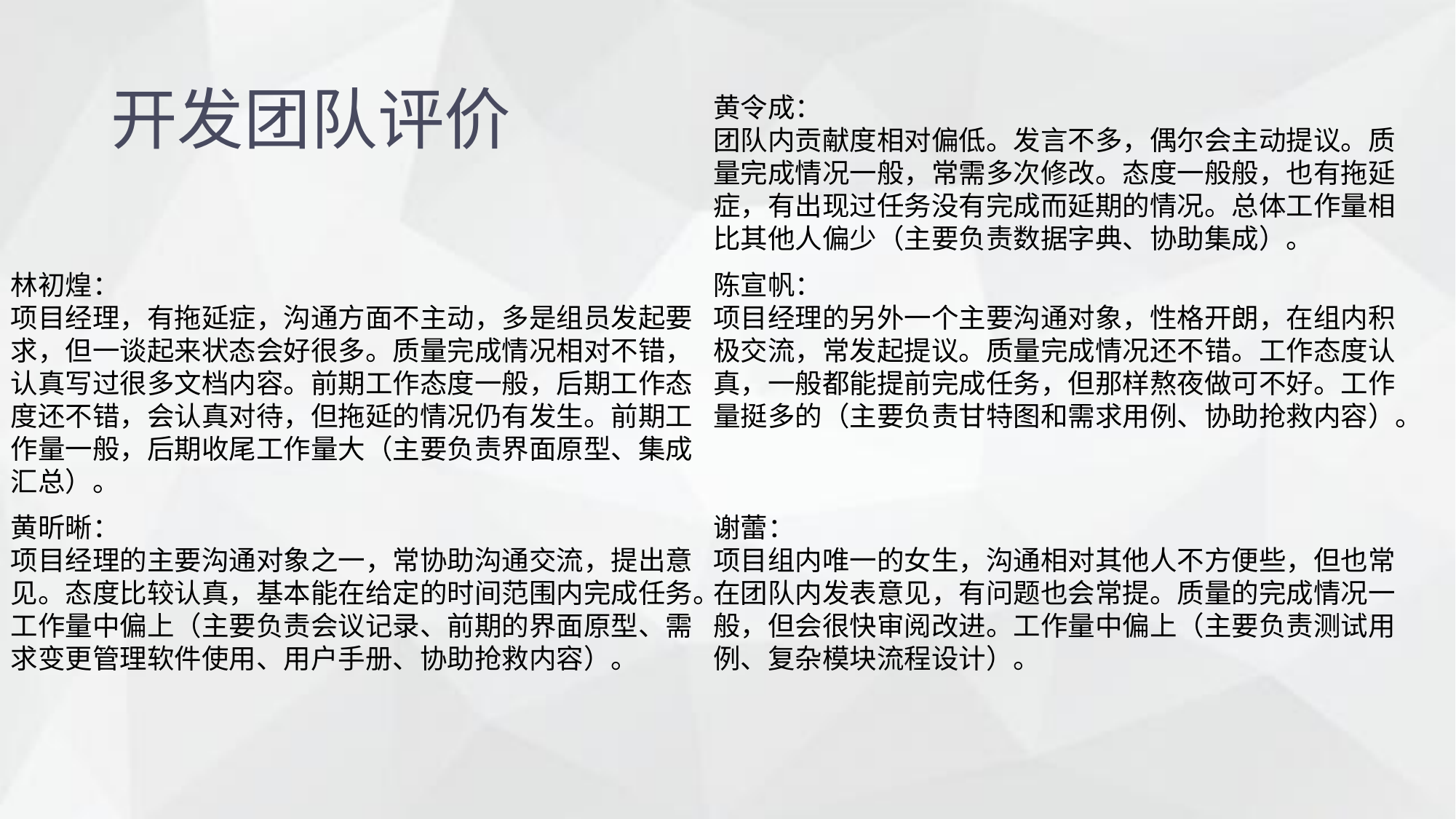

开发团队评价
黄令成：
团队内贡献度相对偏低。发言不多，偶尔会主动提议。质量完成情况一般，常需多次修改。态度一般般，也有拖延症，有出现过任务没有完成而延期的情况。总体工作量相比其他人偏少（主要负责数据字典、协助集成）。
林初煌：
项目经理，有拖延症，沟通方面不主动，多是组员发起要求，但一谈起来状态会好很多。质量完成情况相对不错，认真写过很多文档内容。前期工作态度一般，后期工作态度还不错，会认真对待，但拖延的情况仍有发生。前期工作量一般，后期收尾工作量大（主要负责界面原型、集成汇总）。
陈宣帆：
项目经理的另外一个主要沟通对象，性格开朗，在组内积极交流，常发起提议。质量完成情况还不错。工作态度认真，一般都能提前完成任务，但那样熬夜做可不好。工作量挺多的（主要负责甘特图和需求用例、协助抢救内容）。
黄昕晰：
项目经理的主要沟通对象之一，常协助沟通交流，提出意见。态度比较认真，基本能在给定的时间范围内完成任务。工作量中偏上（主要负责会议记录、前期的界面原型、需求变更管理软件使用、用户手册、协助抢救内容）。

谢蕾：
项目组内唯一的女生，沟通相对其他人不方便些，但也常在团队内发表意见，有问题也会常提。质量的完成情况一般，但会很快审阅改进。工作量中偏上（主要负责测试用例、复杂模块流程设计）。